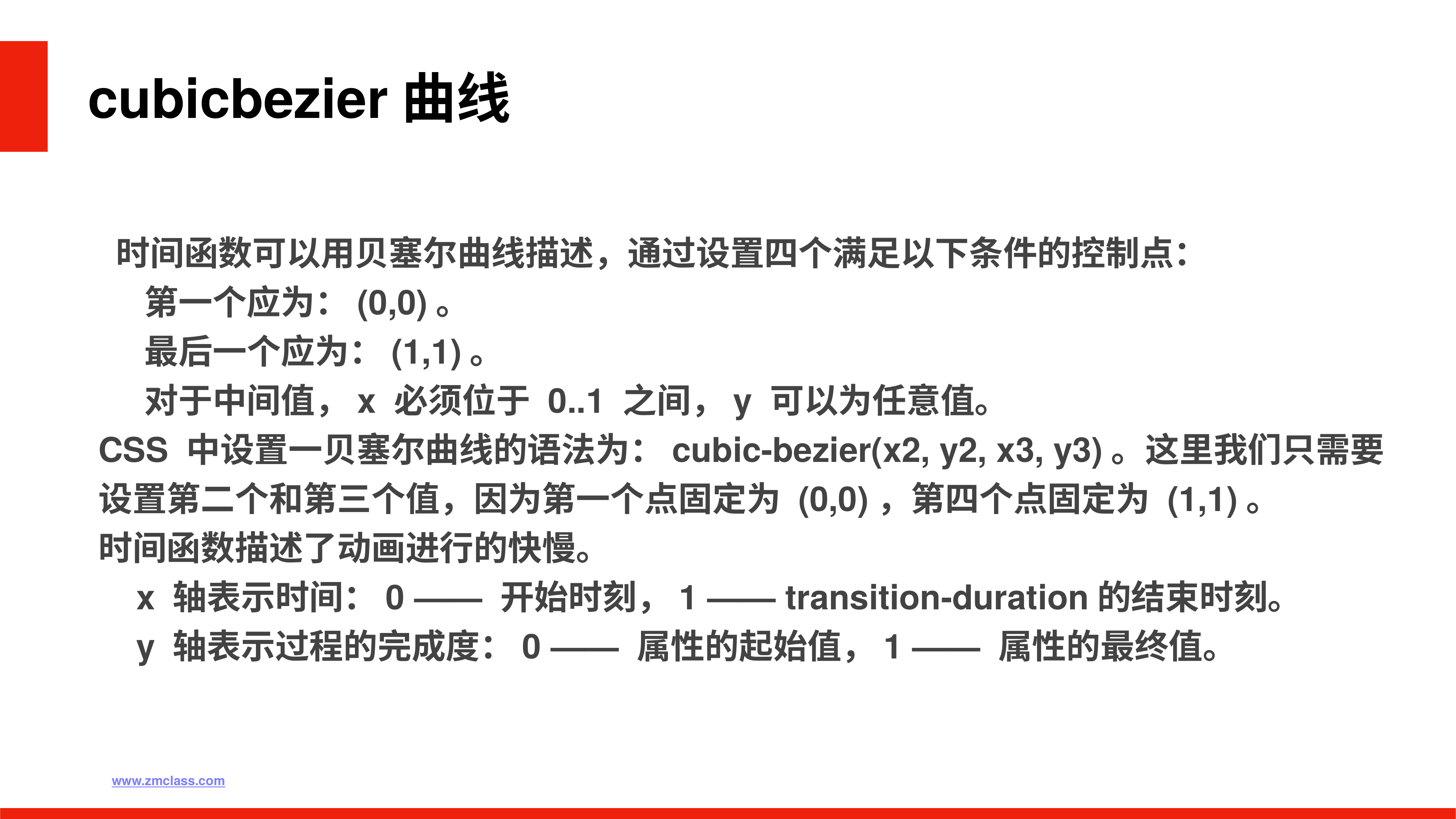

cubicbezier曲线
 时间函数可以用贝塞尔曲线描述，通过设置四个满足以下条件的控制点：
    第一个应为：(0,0)。
    最后一个应为：(1,1)。
    对于中间值，x 必须位于 0..1 之间，y 可以为任意值。
CSS 中设置一贝塞尔曲线的语法为：cubic-bezier(x2, y2, x3, y3)。这里我们只需要设置第二个和第三个值，因为第一个点固定为 (0,0)，第四个点固定为 (1,1)。
时间函数描述了动画进行的快慢。
    x 轴表示时间：0 —— 开始时刻，1 —— transition-duration的结束时刻。
    y 轴表示过程的完成度：0 —— 属性的起始值，1 —— 属性的最终值。
追梦课堂   临汾首家专业的web前端培训机构                                                          www.zmclass.com
20